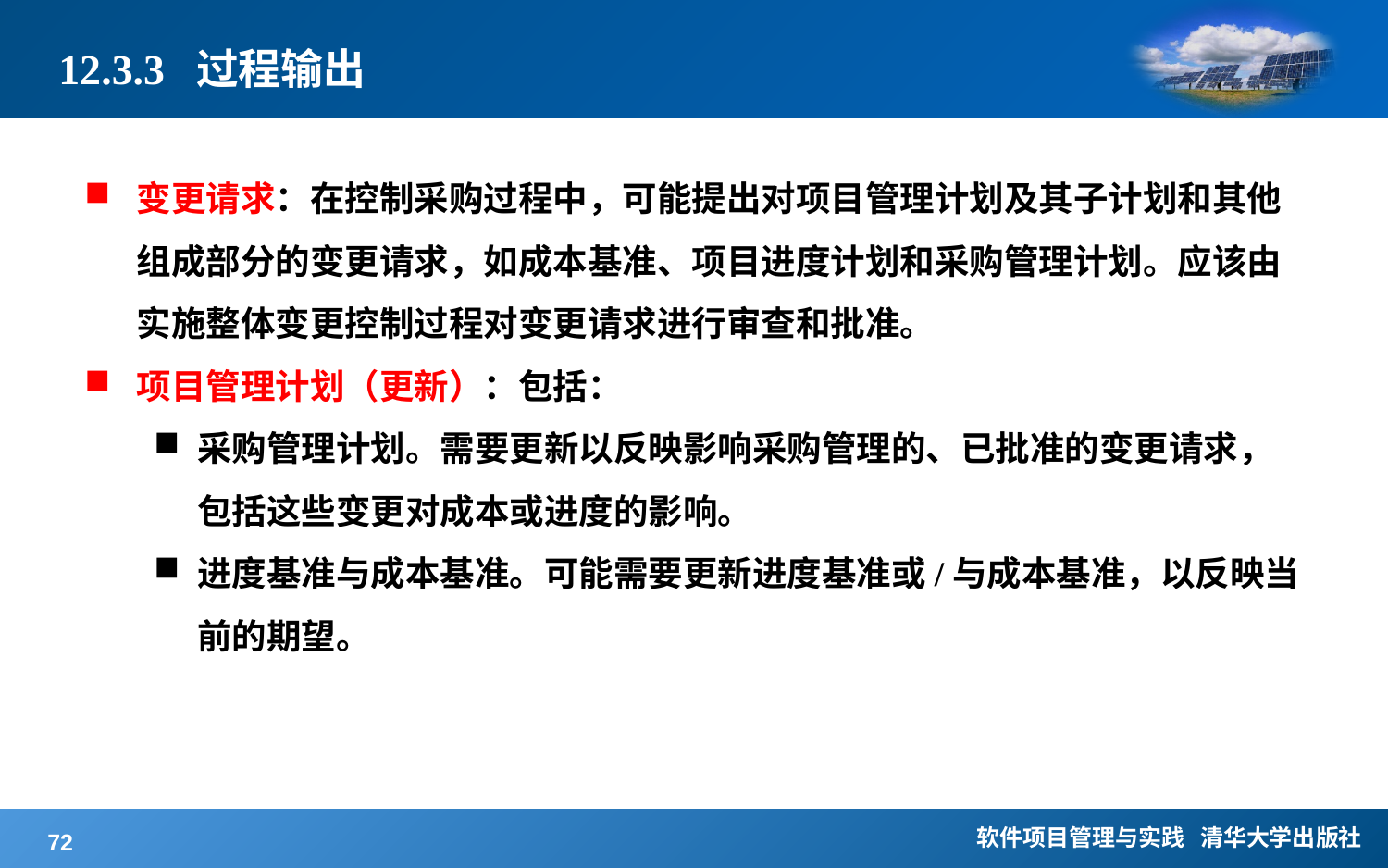

# 12.3.3  过程输出
变更请求：在控制采购过程中，可能提出对项目管理计划及其子计划和其他组成部分的变更请求，如成本基准、项目进度计划和采购管理计划。应该由实施整体变更控制过程对变更请求进行审查和批准。
项目管理计划（更新）：包括：
采购管理计划。需要更新以反映影响采购管理的、已批准的变更请求，包括这些变更对成本或进度的影响。
进度基准与成本基准。可能需要更新进度基准或/与成本基准，以反映当前的期望。